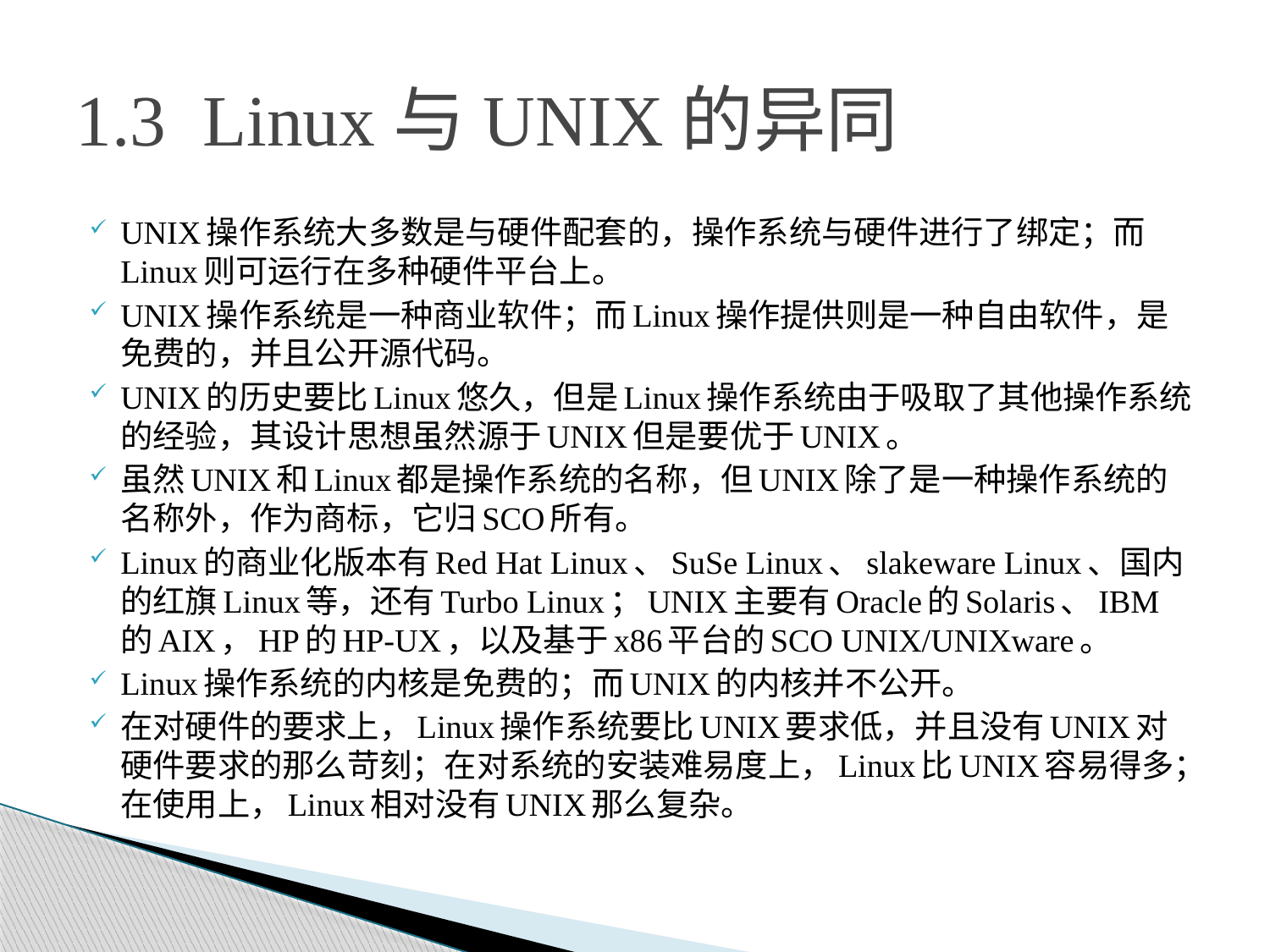

# 1.3  Linux与UNIX的异同
UNIX操作系统大多数是与硬件配套的，操作系统与硬件进行了绑定；而Linux则可运行在多种硬件平台上。
UNIX操作系统是一种商业软件；而Linux操作提供则是一种自由软件，是免费的，并且公开源代码。
UNIX的历史要比Linux悠久，但是Linux操作系统由于吸取了其他操作系统的经验，其设计思想虽然源于UNIX但是要优于UNIX。
虽然UNIX和Linux都是操作系统的名称，但UNIX除了是一种操作系统的名称外，作为商标，它归SCO所有。
Linux的商业化版本有Red Hat Linux、SuSe Linux、slakeware Linux、国内的红旗Linux等，还有Turbo Linux；UNIX主要有Oracle的Solaris、IBM的AIX，HP的HP-UX，以及基于x86平台的SCO UNIX/UNIXware。
Linux操作系统的内核是免费的；而UNIX的内核并不公开。
在对硬件的要求上，Linux操作系统要比UNIX要求低，并且没有UNIX对硬件要求的那么苛刻；在对系统的安装难易度上，Linux比UNIX容易得多；在使用上，Linux相对没有UNIX那么复杂。